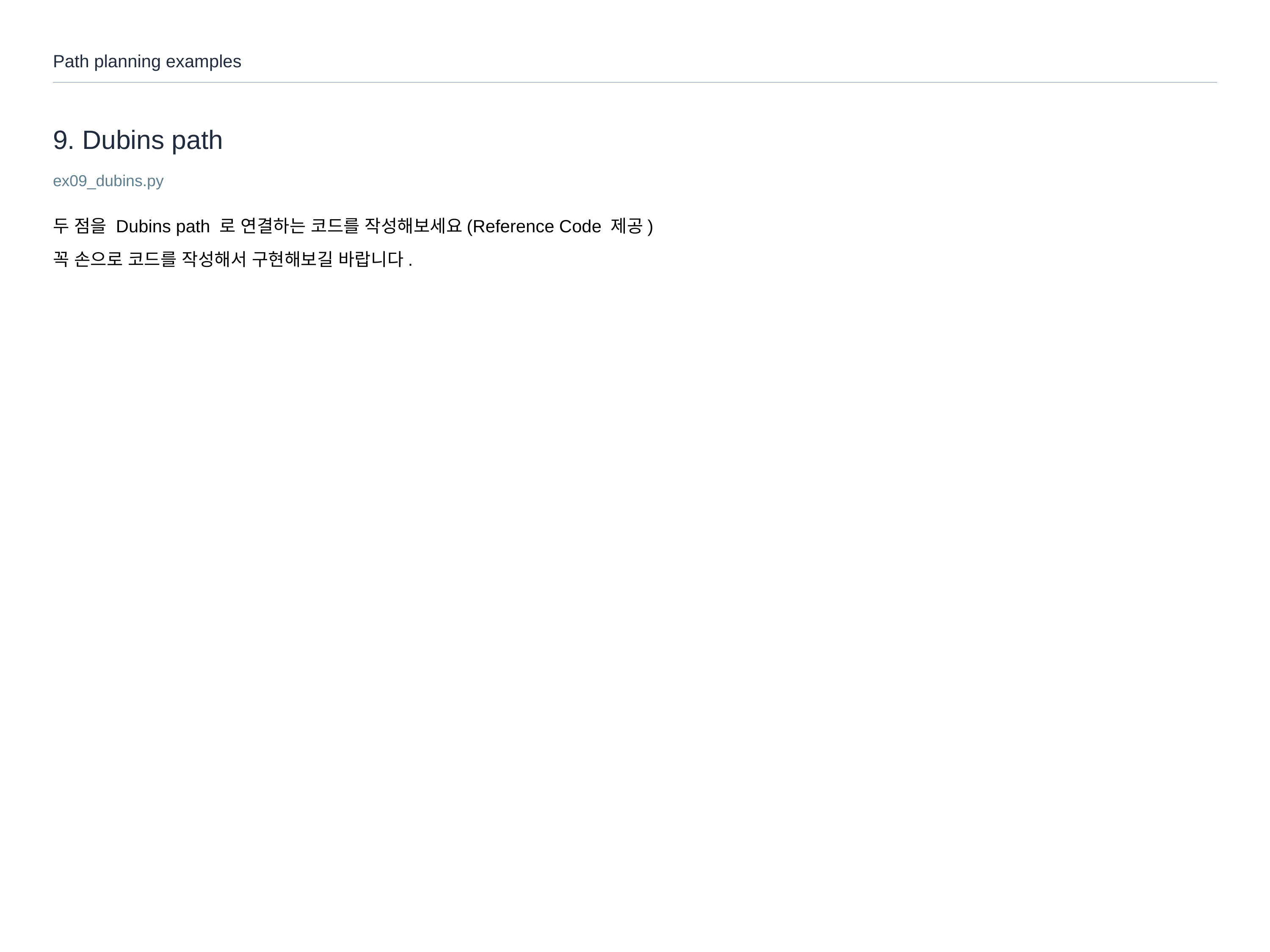

Path planning examples
# 9. Dubins path
ex09_dubins.py
두 점을 Dubins path 로 연결하는 코드를 작성해보세요(Reference Code 제공)
꼭 손으로 코드를 작성해서 구현해보길 바랍니다.